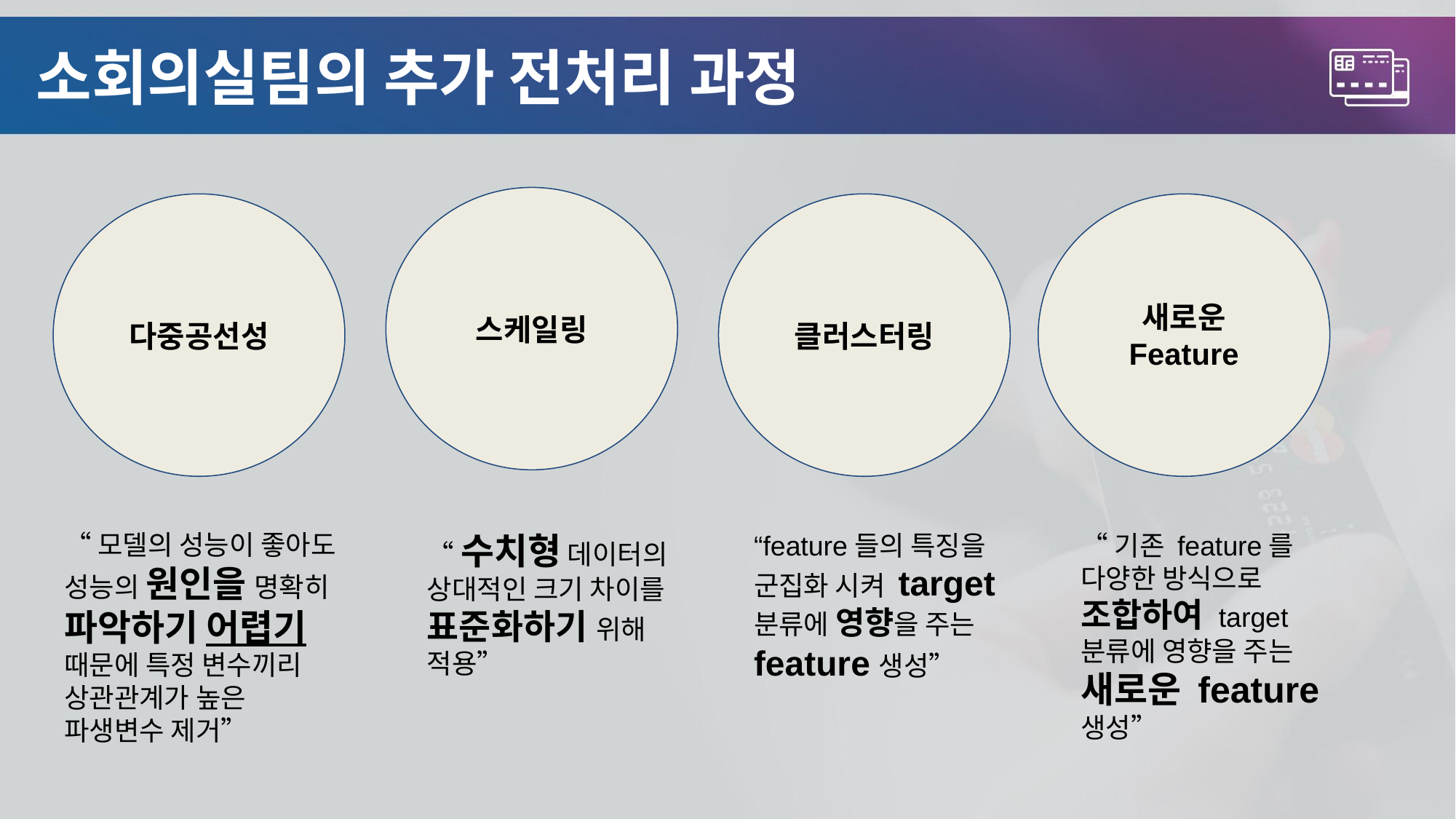

# 소회의실팀의 추가 전처리 과정
스케일링
다중공선성
클러스터링
새로운 Feature
“모델의 성능이 좋아도 성능의 원인을 명확히 파악하기 어렵기 때문에 특정 변수끼리 상관관계가 높은 파생변수 제거”
“수치형 데이터의 상대적인 크기 차이를 표준화하기 위해 적용”
“feature들의 특징을 군집화 시켜 target 분류에 영향을 주는 feature생성”
“기존 feature를 다양한 방식으로 조합하여 target분류에 영향을 주는 새로운 feature 생성”